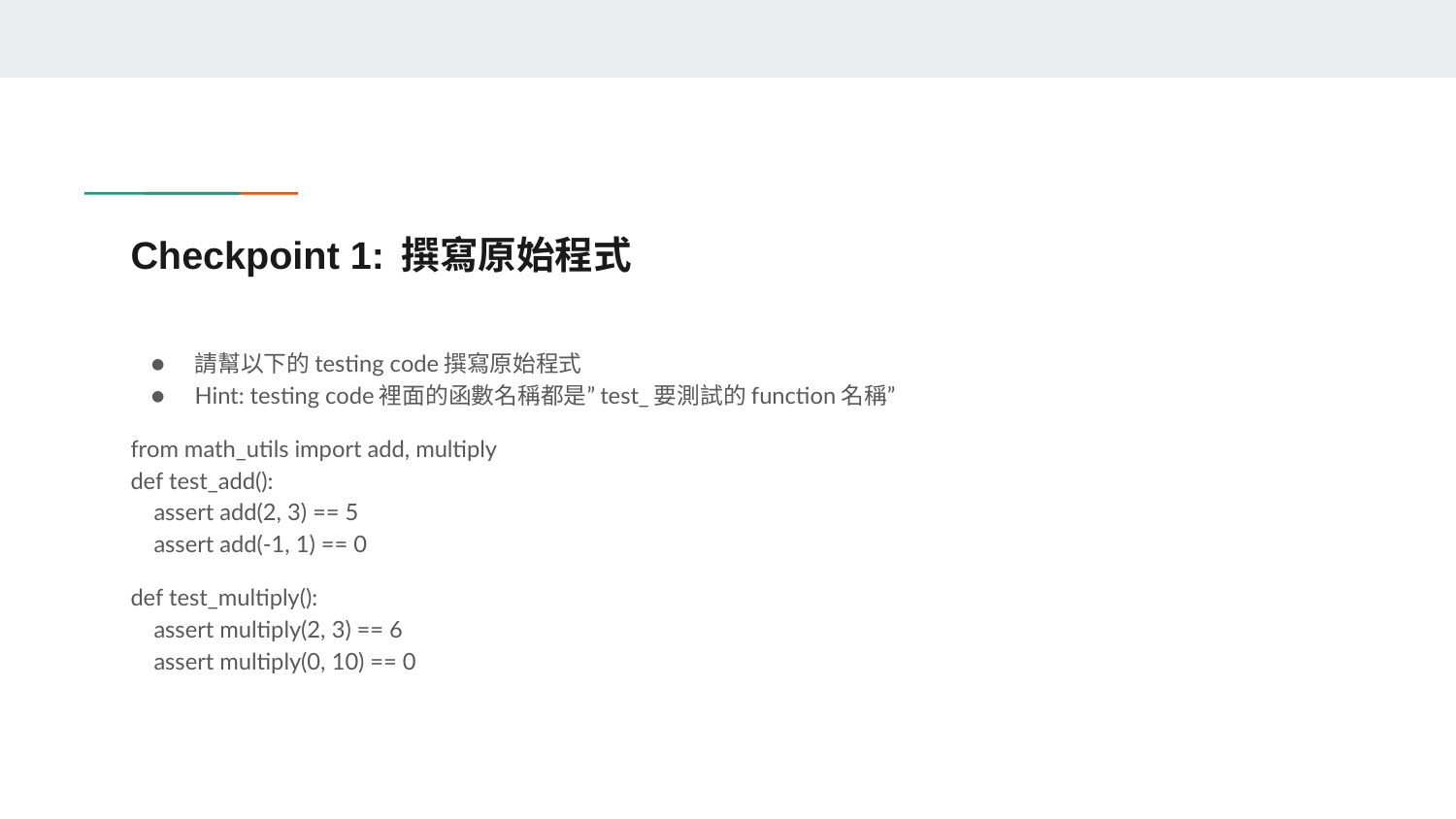

# Checkpoint 1: 撰寫原始程式
請幫以下的testing code撰寫原始程式
Hint: testing code裡面的函數名稱都是”test_要測試的function名稱”
from math_utils import add, multiply
def test_add():
    assert add(2, 3) == 5
    assert add(-1, 1) == 0
def test_multiply():
    assert multiply(2, 3) == 6
    assert multiply(0, 10) == 0